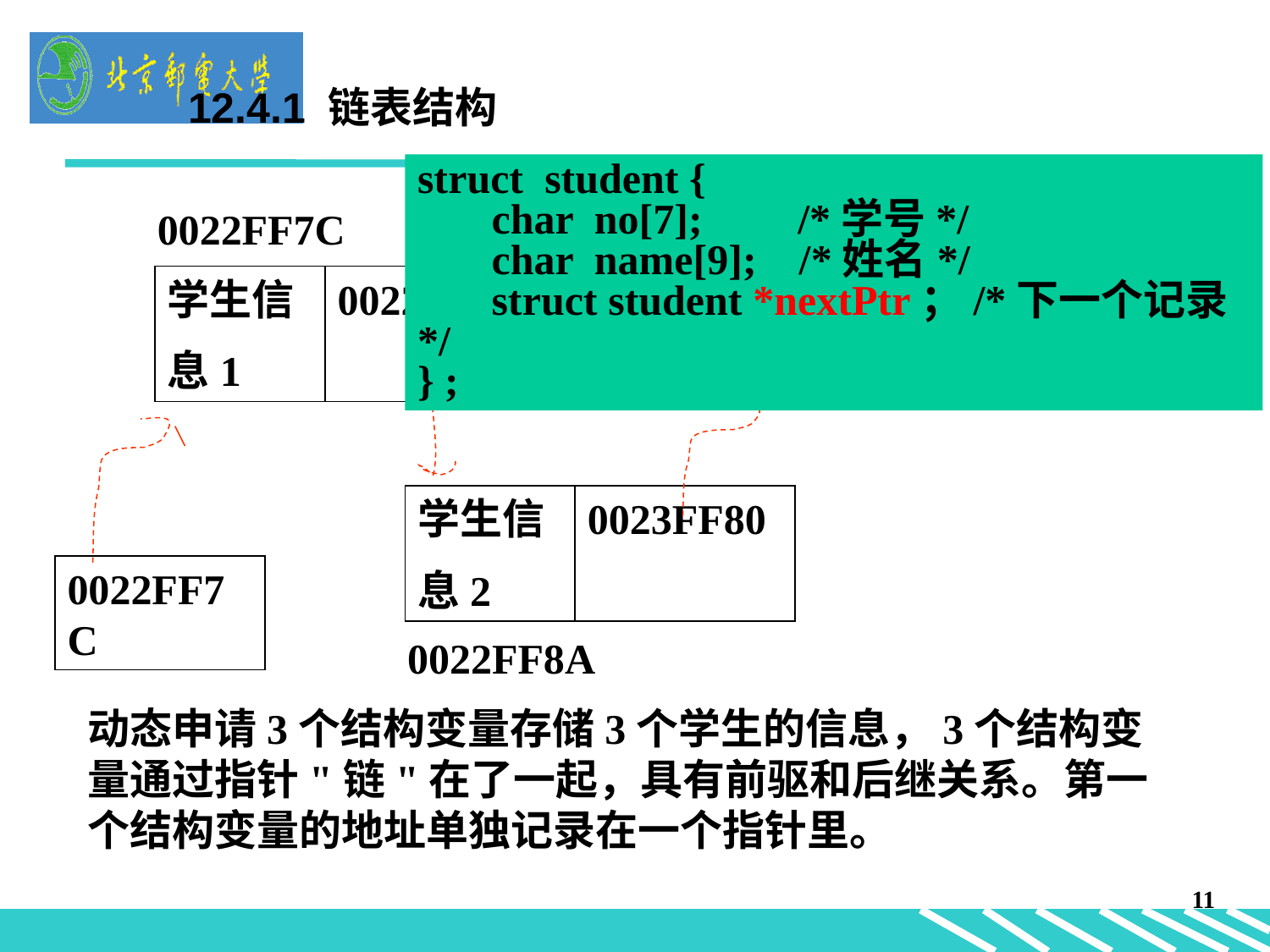

12.4.1 链表结构
struct  student {
       char  no[7];         /*学号*/
       char  name[9];    /*姓名*/
       struct student *nextPtr；/*下一个记录*/
} ;
0023FF80
0022FF7C
学生信
息3

学生信
息1
0022FF8A

学生信
息2
0023FF80

0022FF7C
0022FF8A
动态申请3个结构变量存储3个学生的信息，3个结构变量通过指针"链"在了一起，具有前驱和后继关系。第一个结构变量的地址单独记录在一个指针里。
11